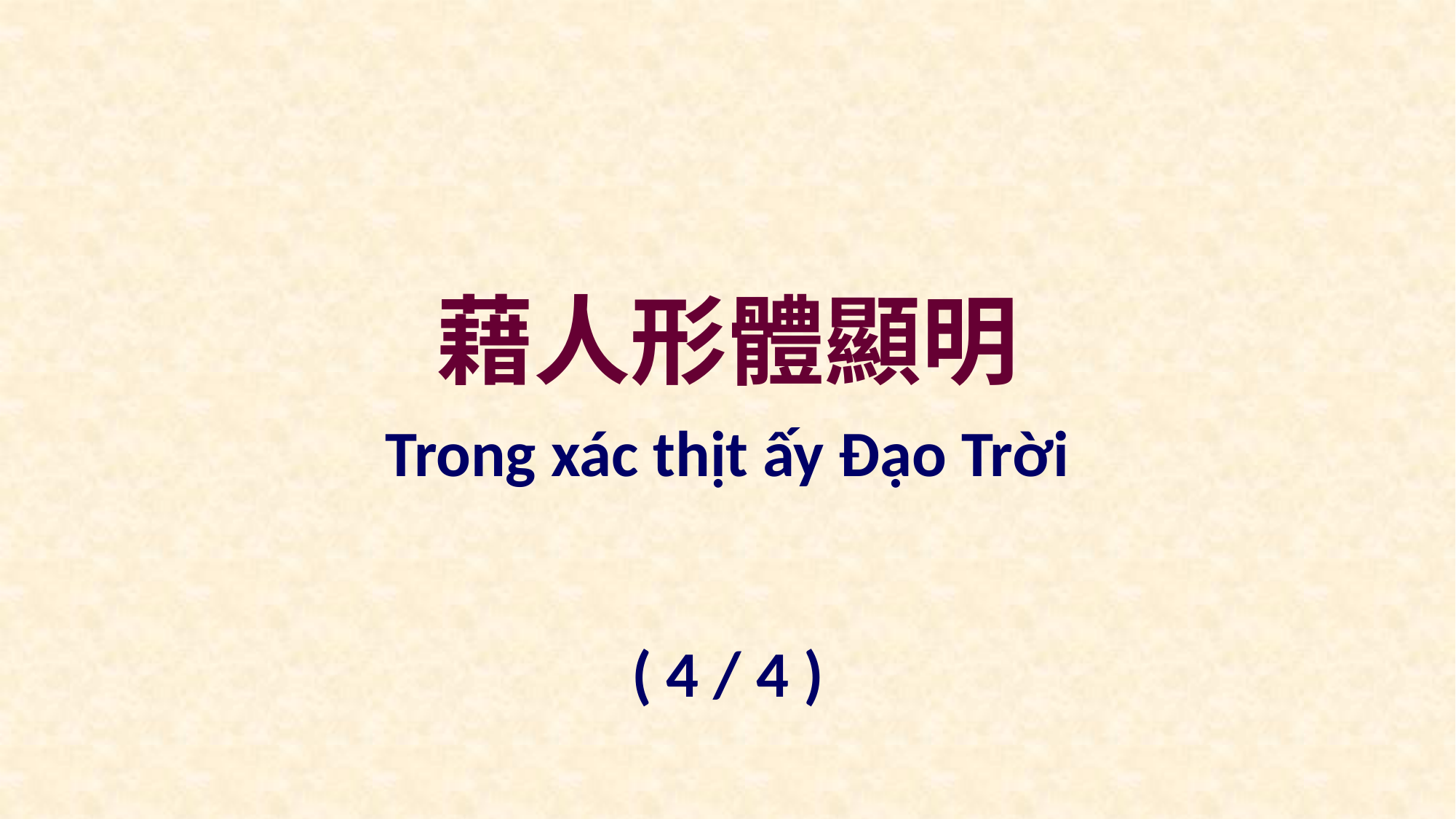

藉人形體顯明
Trong xác thịt ấy Đạo Trời
( 4 / 4 )